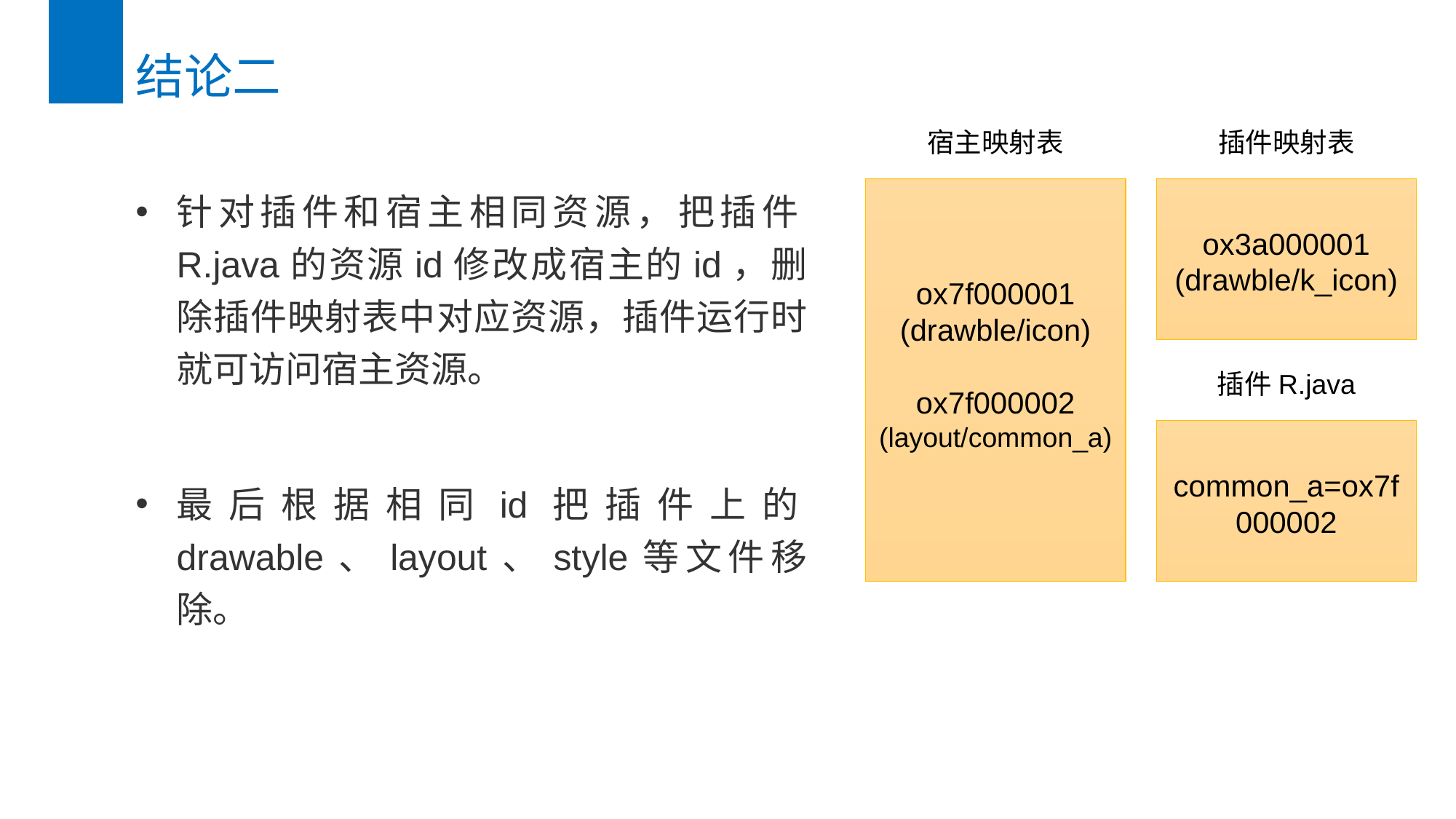

# 结论二
宿主映射表
插件映射表
针对插件和宿主相同资源，把插件R.java的资源id修改成宿主的id，删除插件映射表中对应资源，插件运行时就可访问宿主资源。

最后根据相同id把插件上的drawable、layout、style等文件移除。
ox7f000001
(drawble/icon)

ox7f000002
(layout/common_a)

ox3a000001
(drawble/k_icon)

插件R.java

common_a=ox7f000002